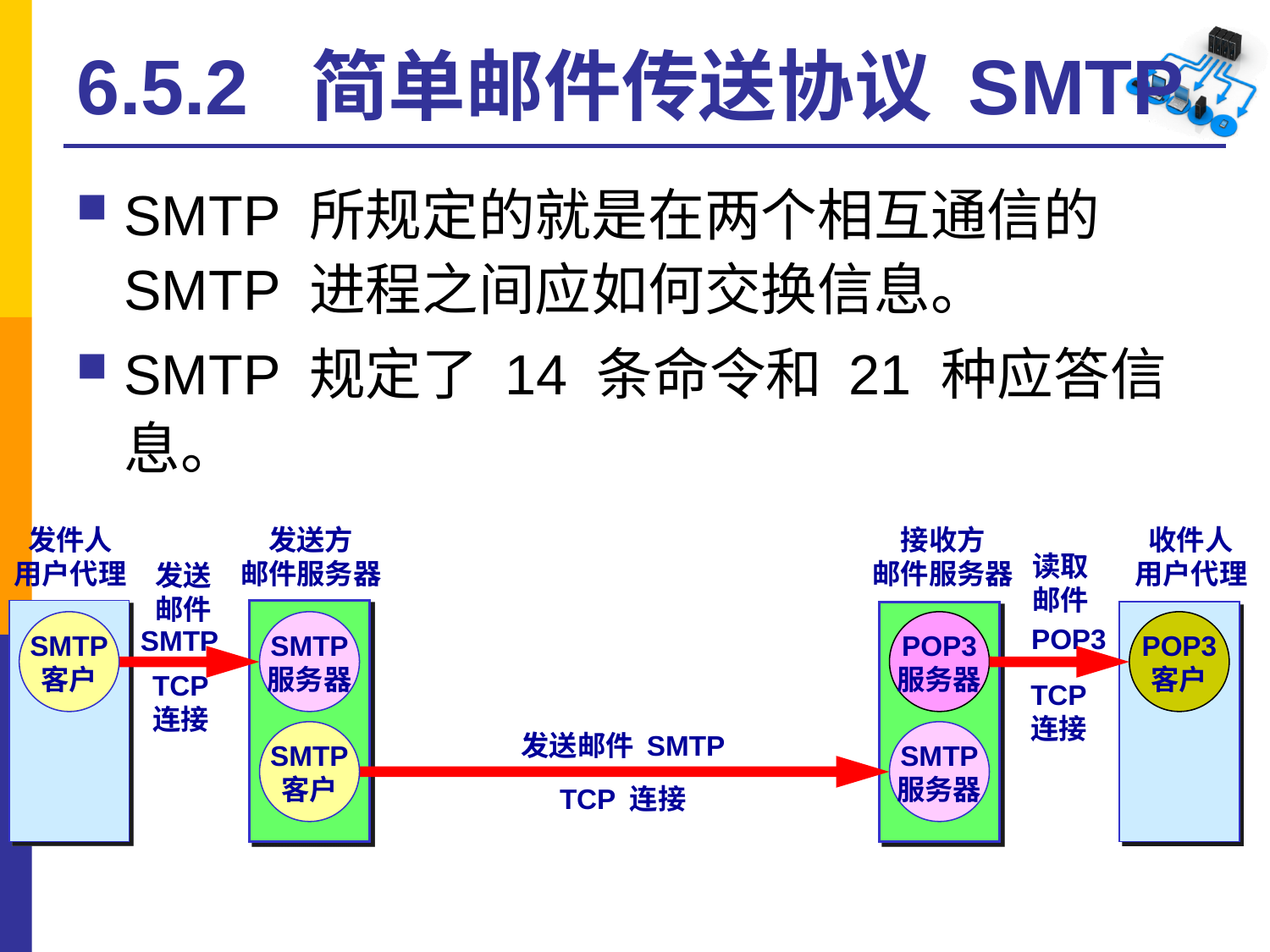

# 6.5.2  简单邮件传送协议 SMTP
SMTP 所规定的就是在两个相互通信的 SMTP 进程之间应如何交换信息。
SMTP 规定了 14 条命令和 21 种应答信息。
发件人
用户代理
发送方
邮件服务器
接收方
邮件服务器
收件人
用户代理
读取
邮件
发送
邮件

SMTP
客户
SMTP
服务器
POP3
服务器
POP3
客户
POP3
SMTP
TCP
连接

TCP
连接
发送邮件 SMTP
SMTP
客户
SMTP
服务器

TCP 连接
61
61